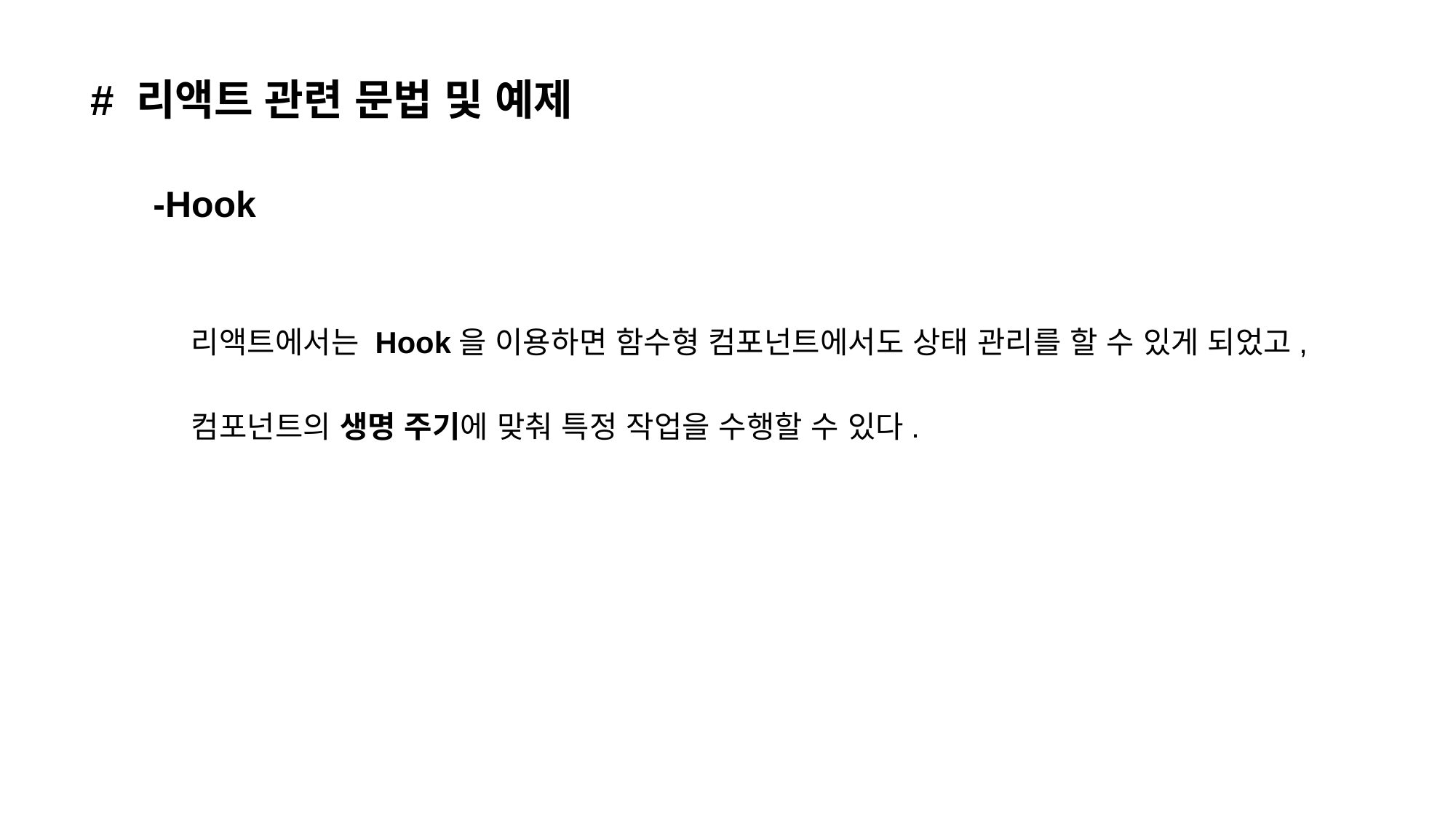

# 리액트 관련 문법 및 예제
-Hook
리액트에서는 Hook을 이용하면 함수형 컴포넌트에서도 상태 관리를 할 수 있게 되었고,
컴포넌트의 생명 주기에 맞춰 특정 작업을 수행할 수 있다.